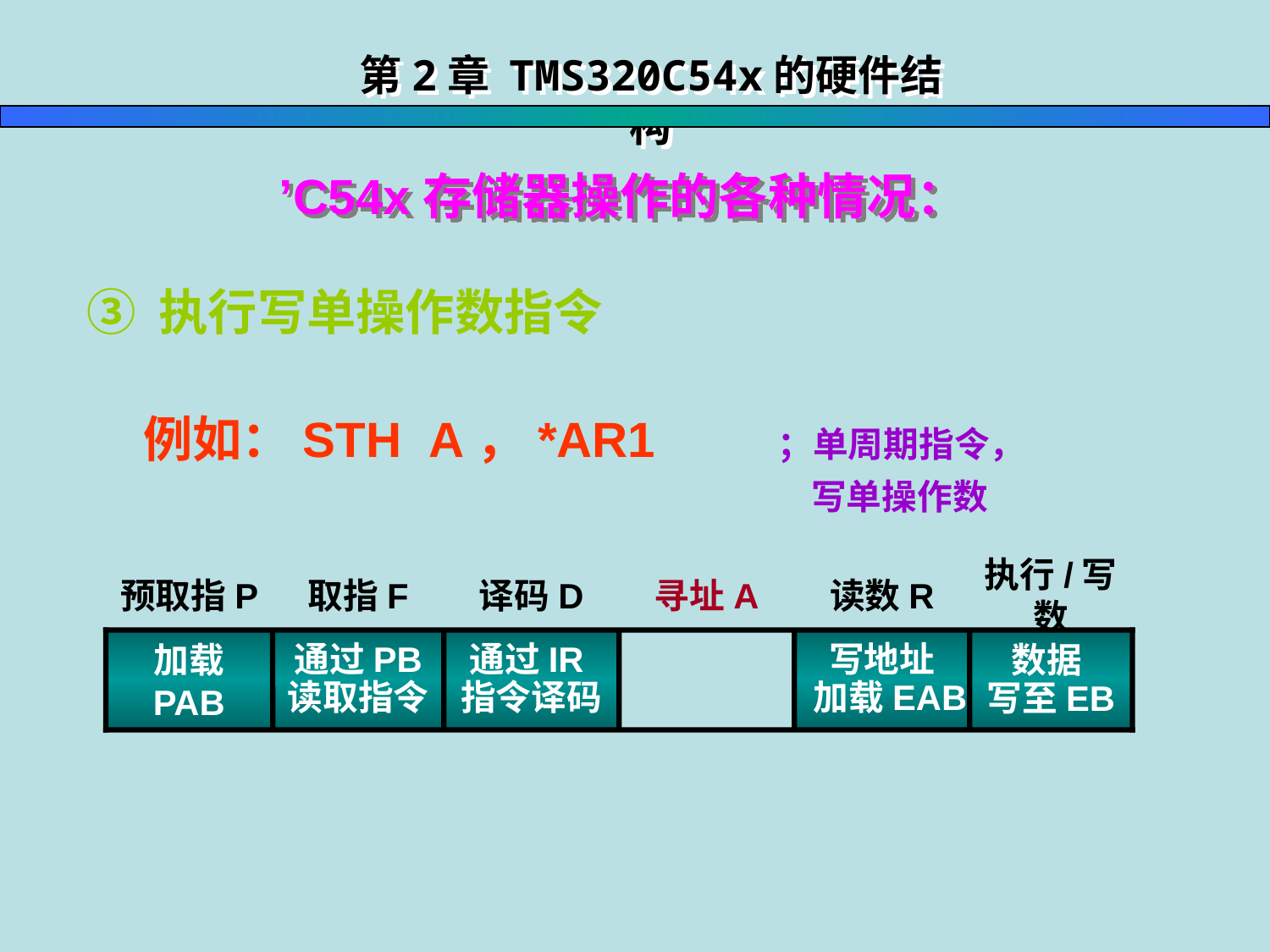

第2章 TMS320C54x的硬件结构

    ’C54x存储器操作的各种情况：
③ 执行写单操作数指令
    例如：STH  A，*AR1        ；单周期指令，
                                                                           写单操作数
执行/写数
预取指P
取指F
译码D
寻址A
读数R
加载
PAB

通过PB
读取指令

通过IR
指令译码

写地址
 加载EAB

数据
写至EB

136